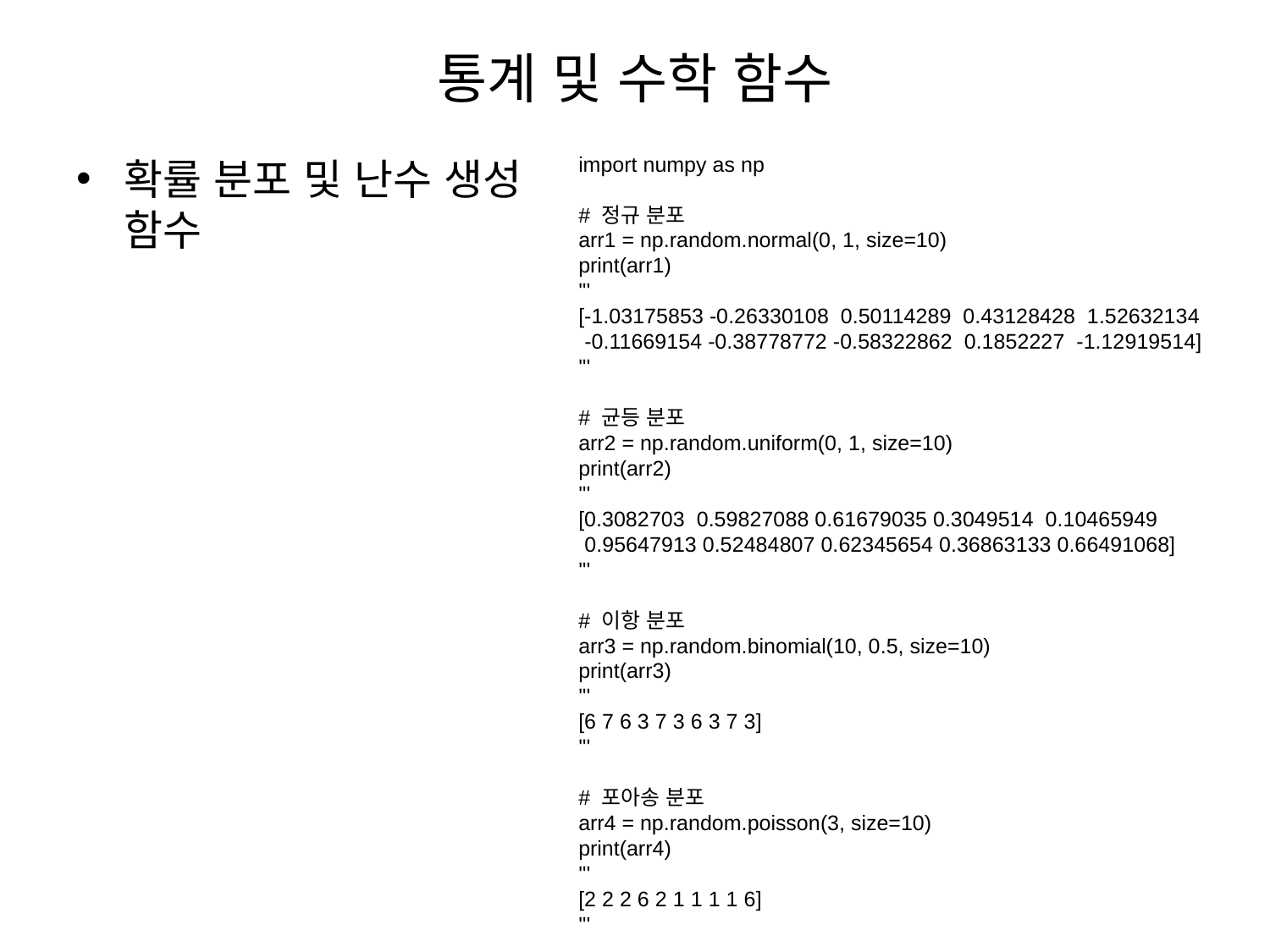

# 통계 및 수학 함수
import numpy as np

# 정규 분포
arr1 = np.random.normal(0, 1, size=10)
print(arr1)
'''
[-1.03175853 -0.26330108  0.50114289  0.43128428  1.52632134
 -0.11669154 -0.38778772 -0.58322862  0.1852227  -1.12919514]
'''

# 균등 분포
arr2 = np.random.uniform(0, 1, size=10)
print(arr2)
'''
[0.3082703  0.59827088 0.61679035 0.3049514  0.10465949
 0.95647913 0.52484807 0.62345654 0.36863133 0.66491068]
'''

# 이항 분포
arr3 = np.random.binomial(10, 0.5, size=10)
print(arr3)
'''
[6 7 6 3 7 3 6 3 7 3]
'''

# 포아송 분포
arr4 = np.random.poisson(3, size=10)
print(arr4)
'''
[2 2 2 6 2 1 1 1 1 6]
'''
확률 분포 및 난수 생성 함수